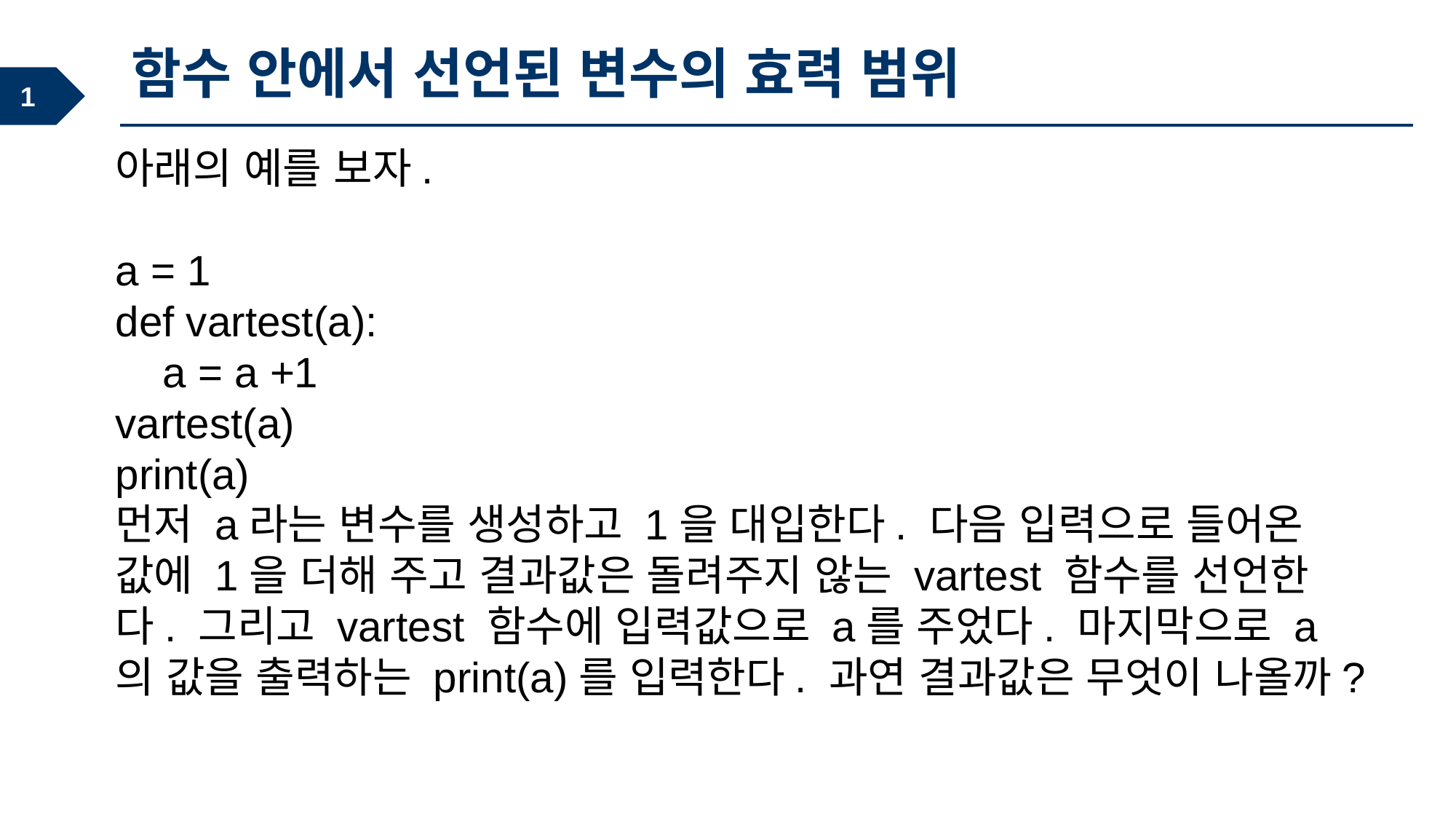

함수 안에서 선언된 변수의 효력 범위
아래의 예를 보자.

a = 1
def vartest(a):
    a = a +1
vartest(a)
print(a)
먼저 a라는 변수를 생성하고 1을 대입한다. 다음 입력으로 들어온 값에 1을 더해 주고 결과값은 돌려주지 않는 vartest 함수를 선언한다. 그리고 vartest 함수에 입력값으로 a를 주었다. 마지막으로 a의 값을 출력하는 print(a)를 입력한다. 과연 결과값은 무엇이 나올까?